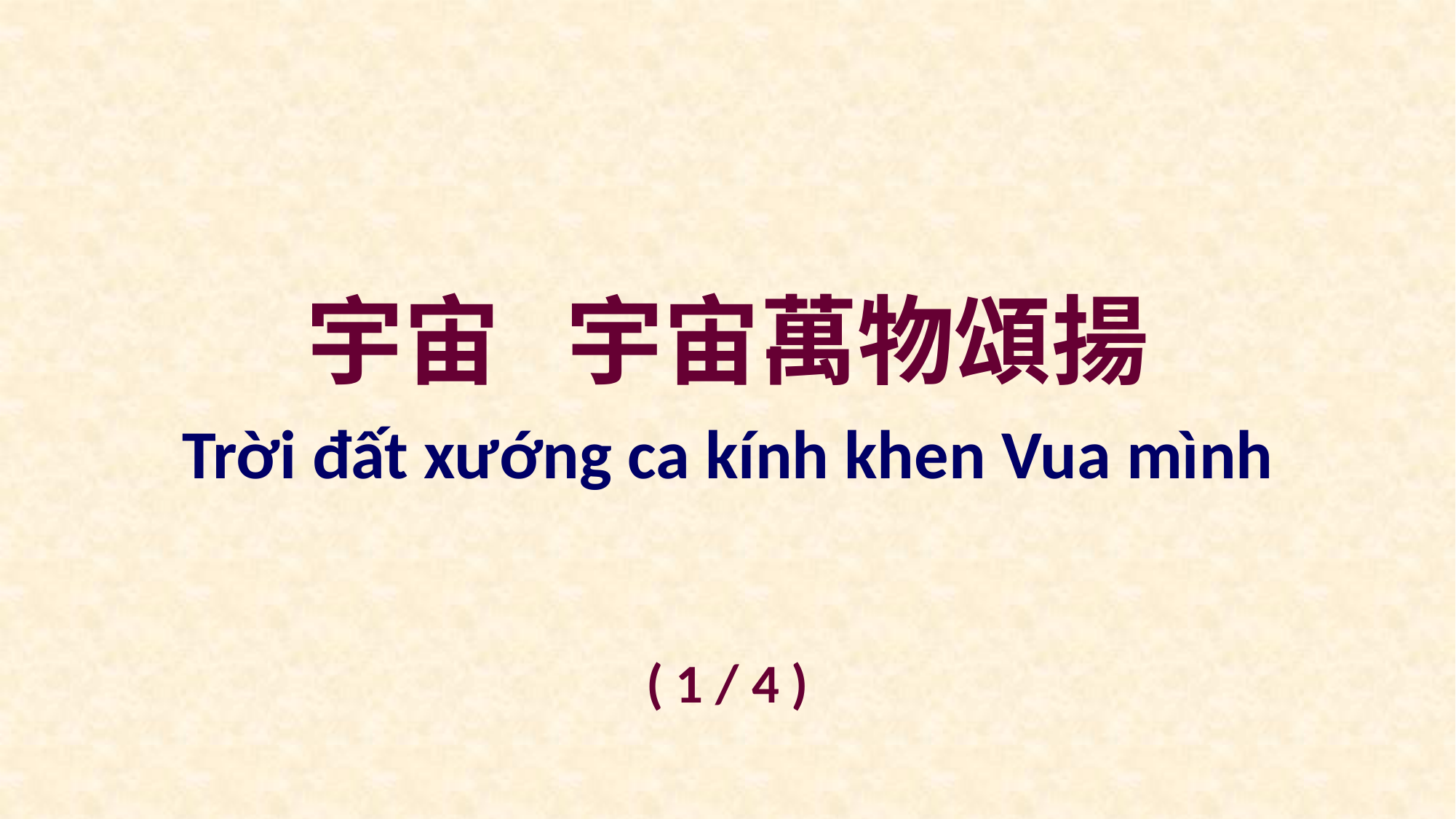

宇宙   宇宙萬物頌揚
Trời đất xướng ca kính khen Vua mình
( 1 / 4 )